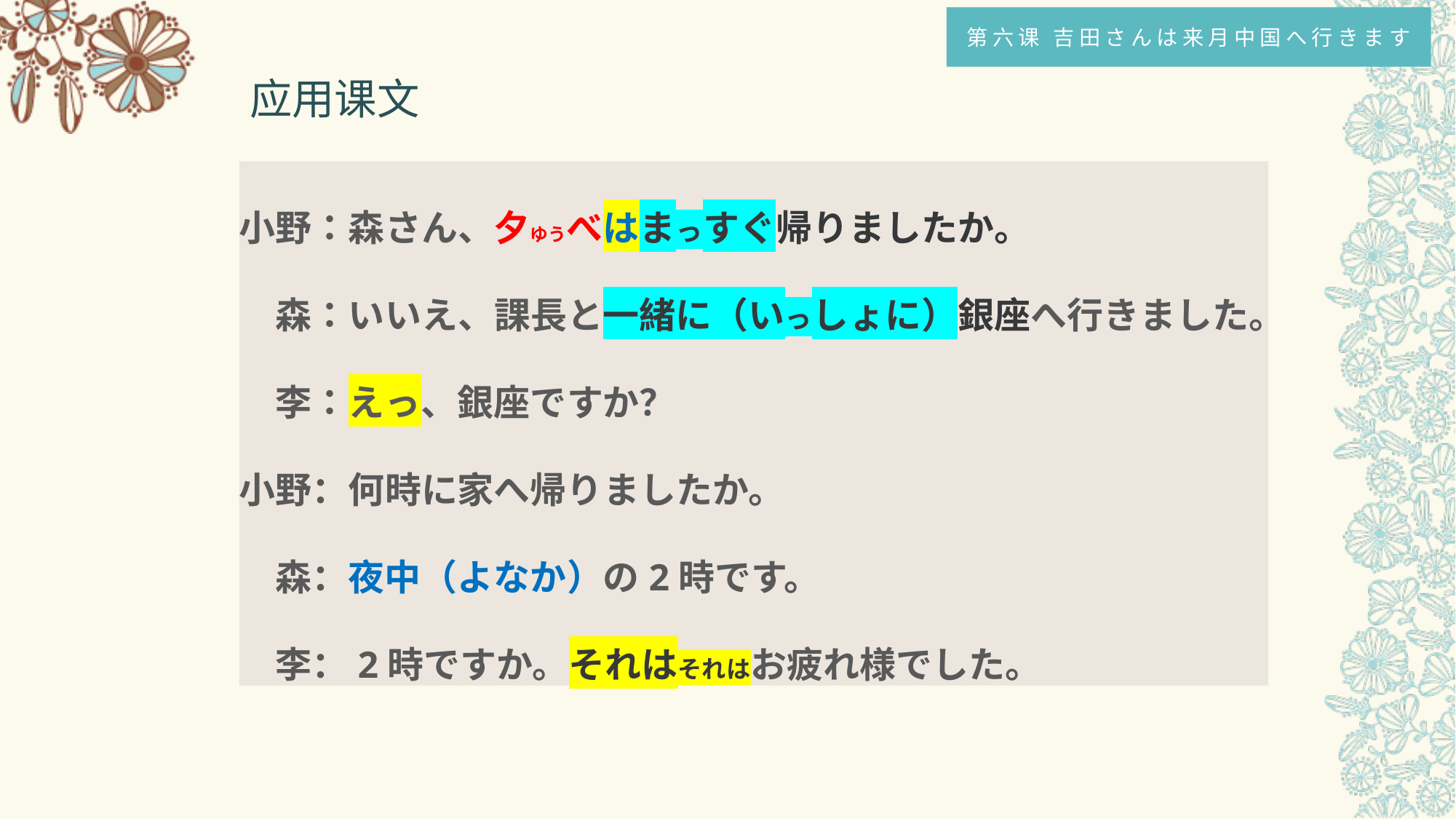

第六课 吉田さんは来月中国へ行きます
应用课文
小野：森さん、夕ゆうべはまっすぐ帰りましたか。
　森：いいえ、課長と一緒に（いっしょに）銀座へ行きました。
　李：えっ、銀座ですか？
小野：何時に家へ帰りましたか。
　森：夜中（よなか）の2時です。
　李：2時ですか。それはそれはお疲れ様でした。